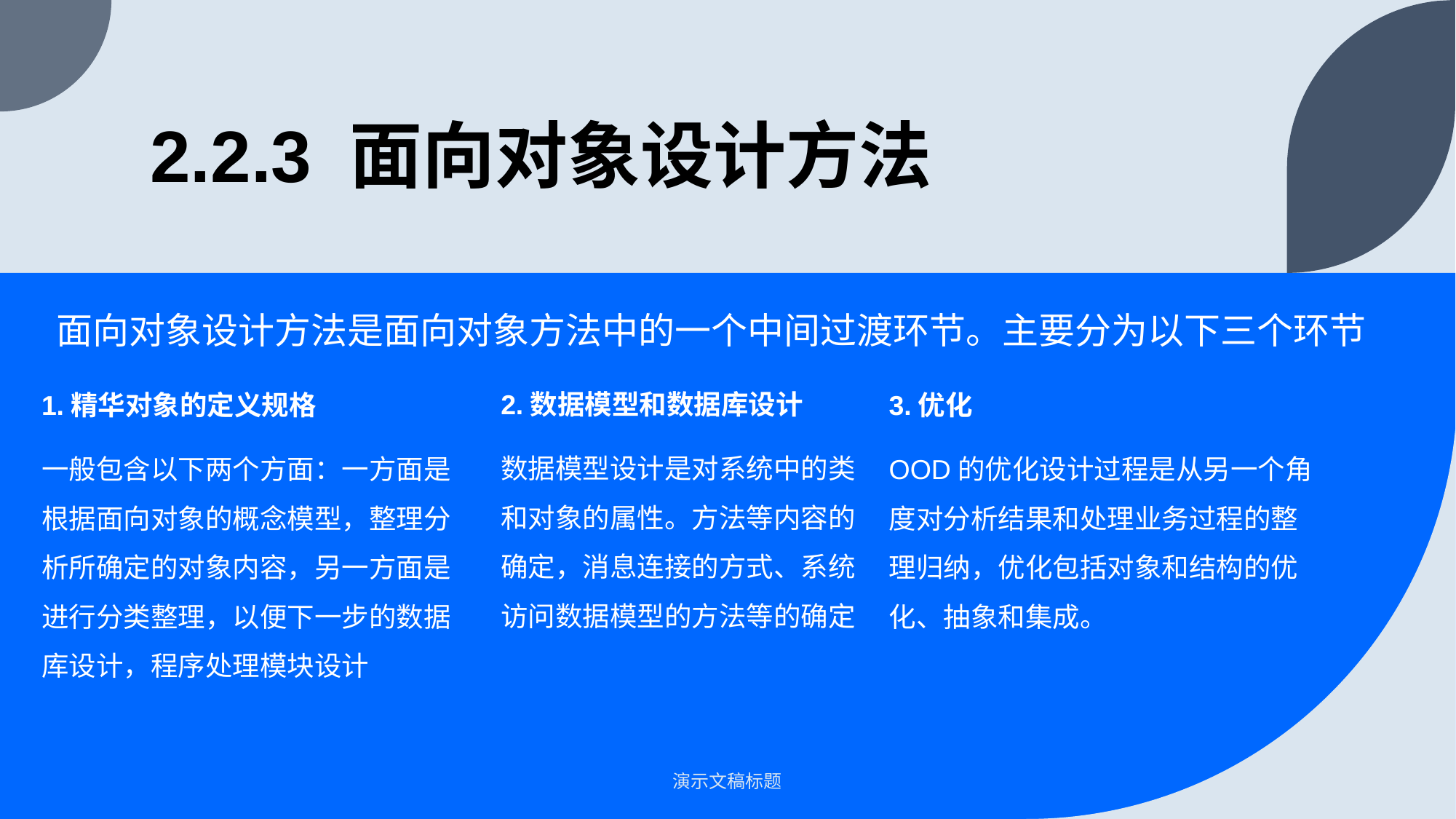

# 2.2.3 面向对象设计方法
面向对象设计方法是面向对象方法中的一个中间过渡环节。主要分为以下三个环节
2.数据模型和数据库设计
数据模型设计是对系统中的类和对象的属性。方法等内容的确定，消息连接的方式、系统访问数据模型的方法等的确定
1.精华对象的定义规格
一般包含以下两个方面：一方面是根据面向对象的概念模型，整理分析所确定的对象内容，另一方面是进行分类整理，以便下一步的数据库设计，程序处理模块设计
3.优化
OOD的优化设计过程是从另一个角度对分析结果和处理业务过程的整理归纳，优化包括对象和结构的优化、抽象和集成。

演示文稿标题
28